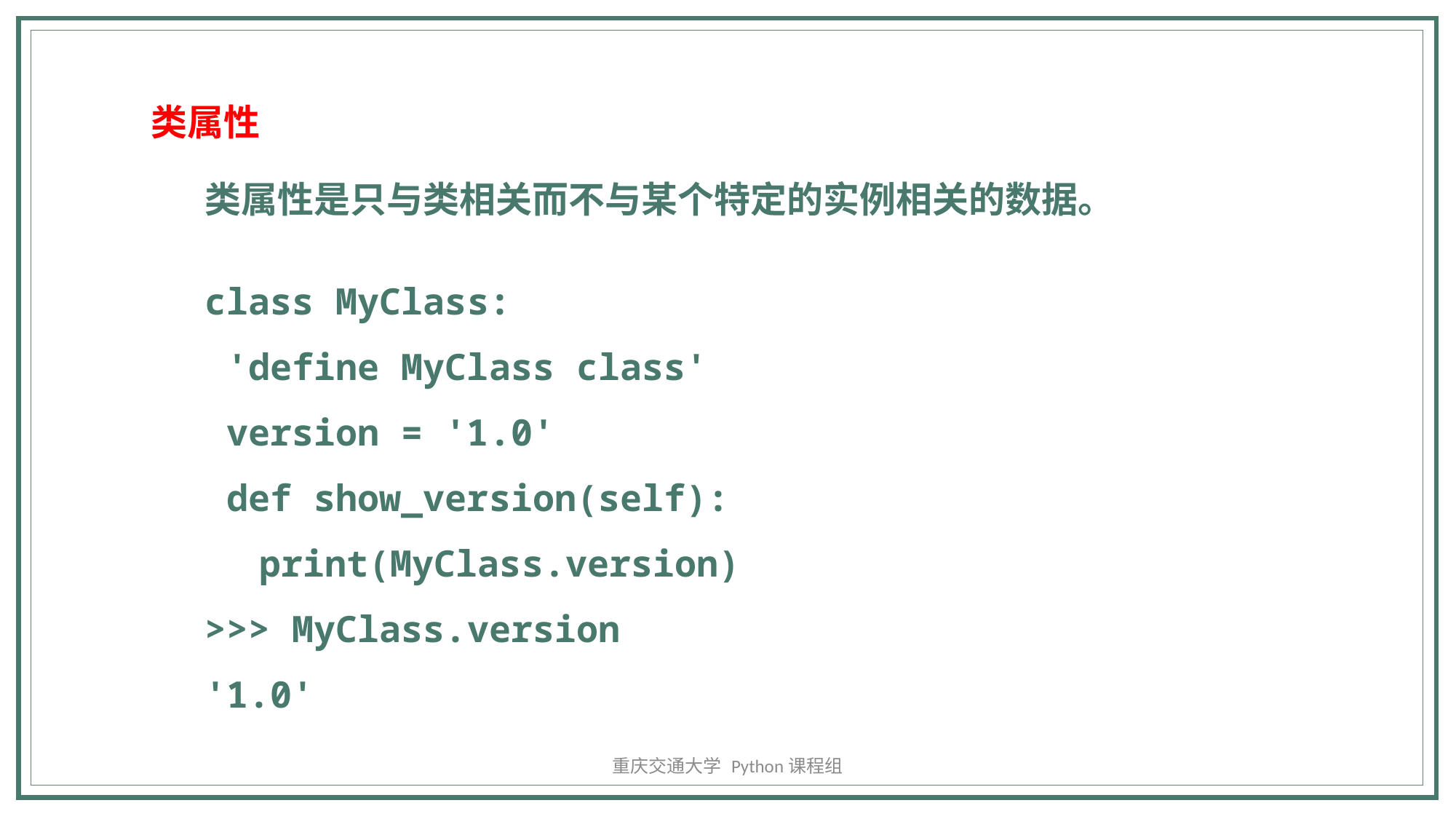

类属性
类属性是只与类相关而不与某个特定的实例相关的数据。
class MyClass:
 'define MyClass class'
 version = '1.0'
 def show_version(self):
 	print(MyClass.version)
>>> MyClass.version
'1.0'
重庆交通大学 Python课程组